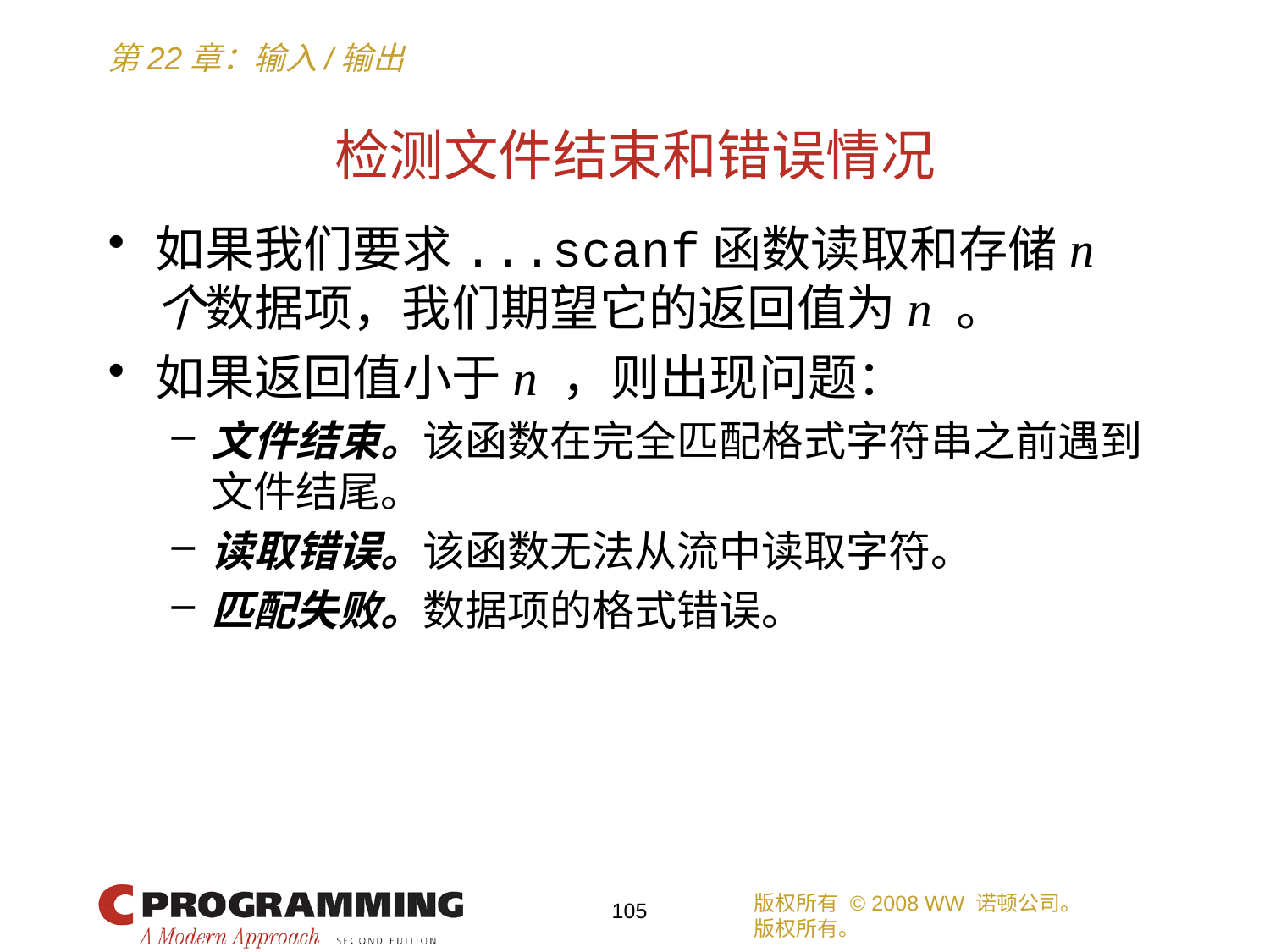

# 检测文件结束和错误情况
如果我们要求...scanf函数读取和存储n 个数据项，我们期望它的返回值为n 。
如果返回值小于n ，则出现问题：
文件结束。该函数在完全匹配格式字符串之前遇到文件结尾。
读取错误。该函数无法从流中读取字符。
匹配失败。数据项的格式错误。

版权所有 © 2008 WW 诺顿公司。
版权所有。
105